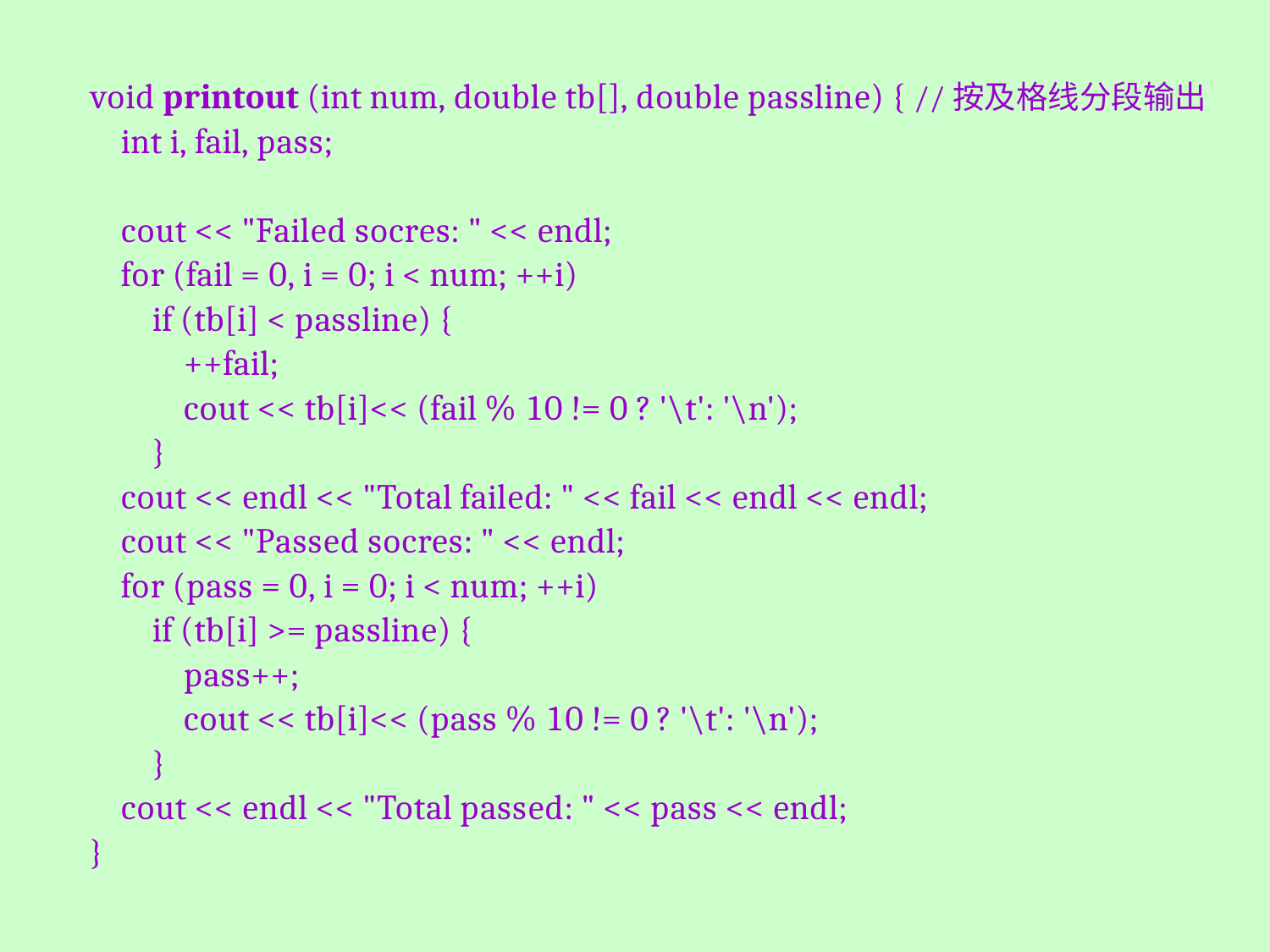

void printout (int num, double tb[], double passline) { //按及格线分段输出
    int i, fail, pass;

    cout << "Failed socres: " << endl;
    for (fail = 0, i = 0; i < num; ++i)
        if (tb[i] < passline) {
            ++fail;
            cout << tb[i]<< (fail % 10 != 0 ? '\t': '\n');
        }
    cout << endl << "Total failed: " << fail << endl << endl;
    cout << "Passed socres: " << endl;
    for (pass = 0, i = 0; i < num; ++i)
        if (tb[i] >= passline) {
            pass++;
            cout << tb[i]<< (pass % 10 != 0 ? '\t': '\n');
        }
    cout << endl << "Total passed: " << pass << endl;
}
110